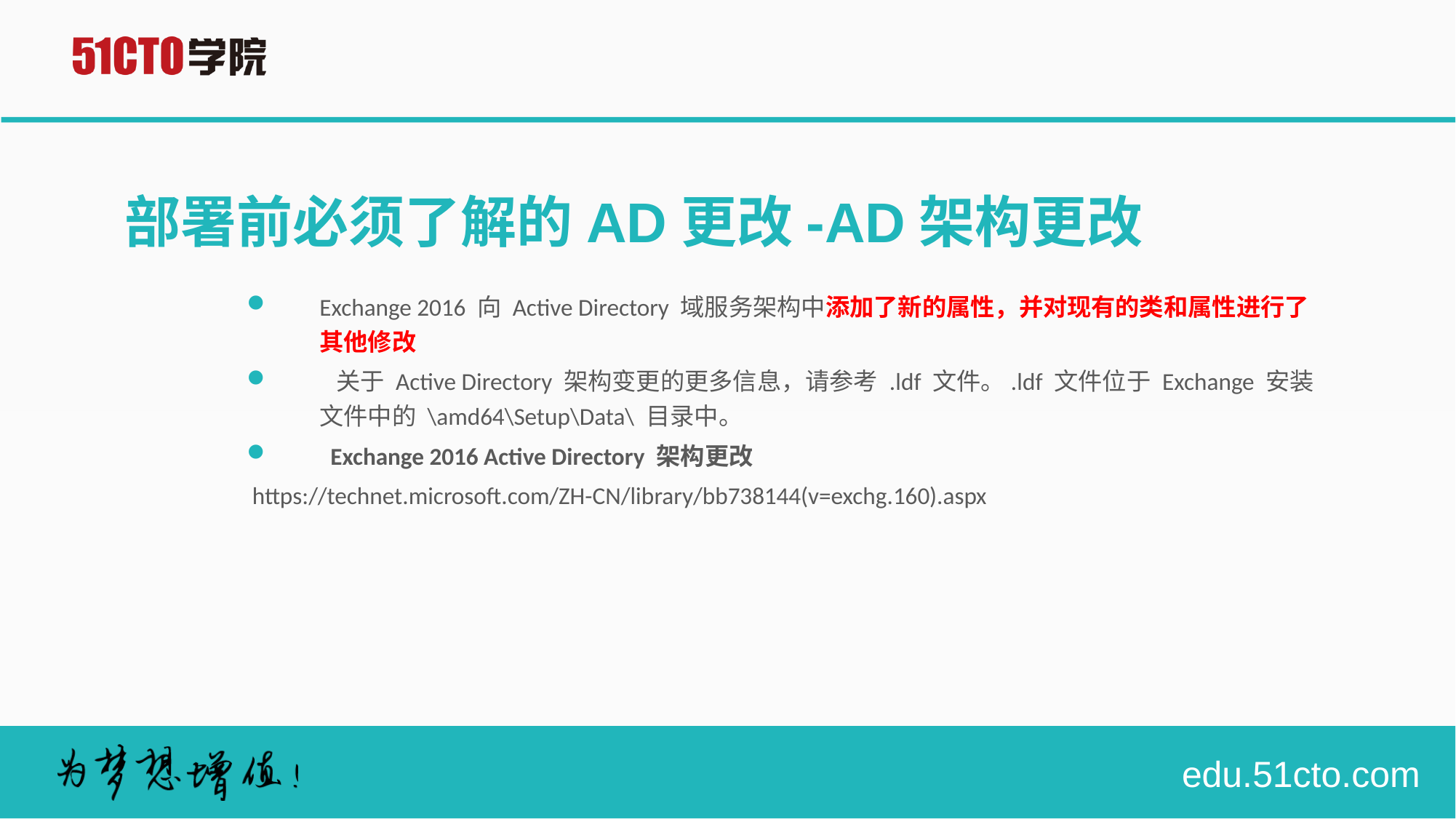

# 部署前必须了解的AD更改-AD架构更改
Exchange 2016 向 Active Directory 域服务架构中添加了新的属性，并对现有的类和属性进行了其他修改
  关于 Active Directory 架构变更的更多信息，请参考 .ldf 文件。.ldf 文件位于 Exchange 安装文件中的 \amd64\Setup\Data\ 目录中。
  Exchange 2016 Active Directory 架构更改
 https://technet.microsoft.com/ZH-CN/library/bb738144(v=exchg.160).aspx